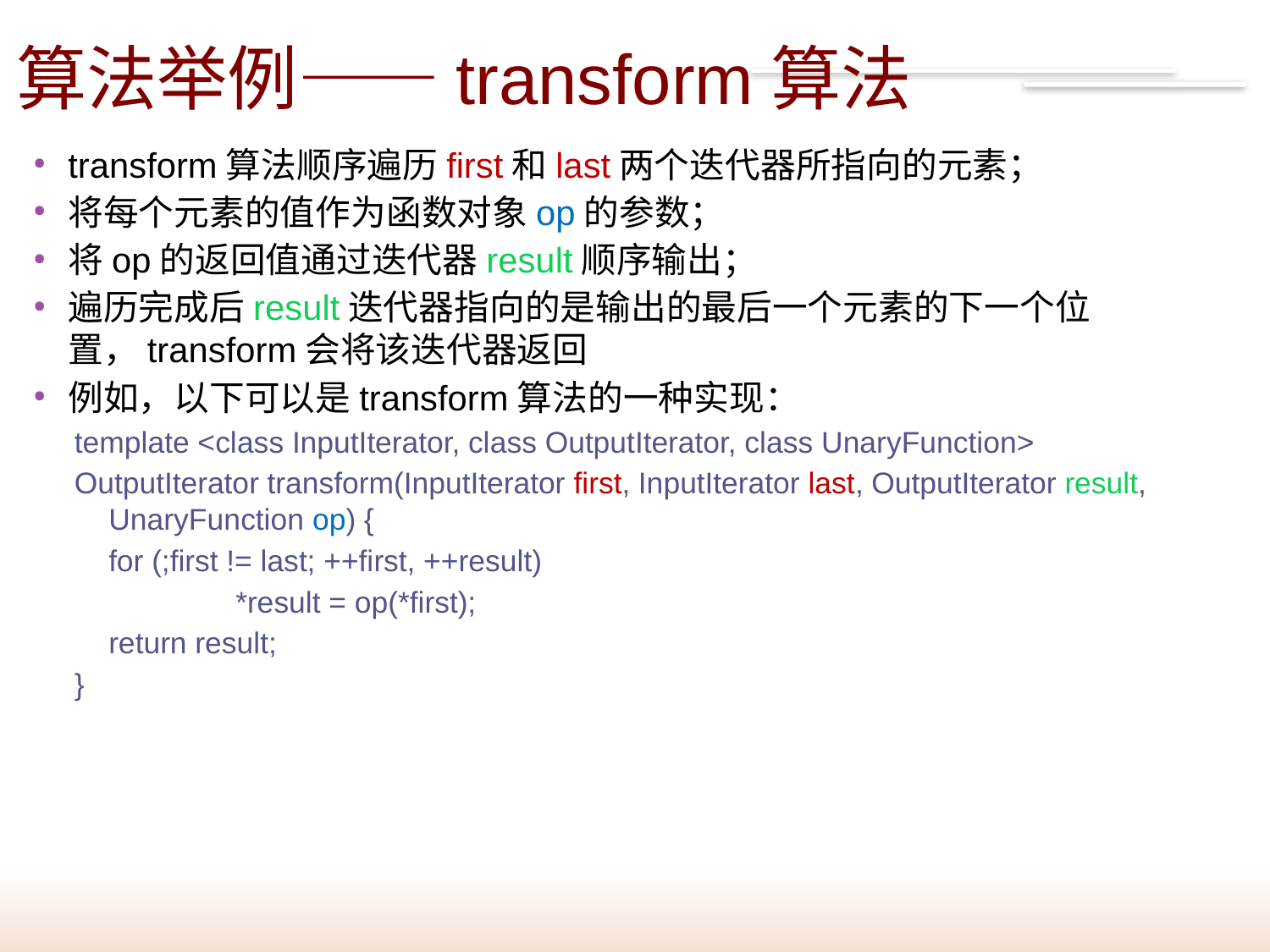

# 算法举例——transform算法
17
transform算法顺序遍历first和last两个迭代器所指向的元素；
将每个元素的值作为函数对象op的参数；
将op的返回值通过迭代器result顺序输出；
遍历完成后result迭代器指向的是输出的最后一个元素的下一个位置，transform会将该迭代器返回
例如，以下可以是transform算法的一种实现：
template <class InputIterator, class OutputIterator, class UnaryFunction>
OutputIterator transform(InputIterator first, InputIterator last, OutputIterator result, UnaryFunction op) {
	for (;first != last; ++first, ++result)
		*result = op(*first);
	return result;
}